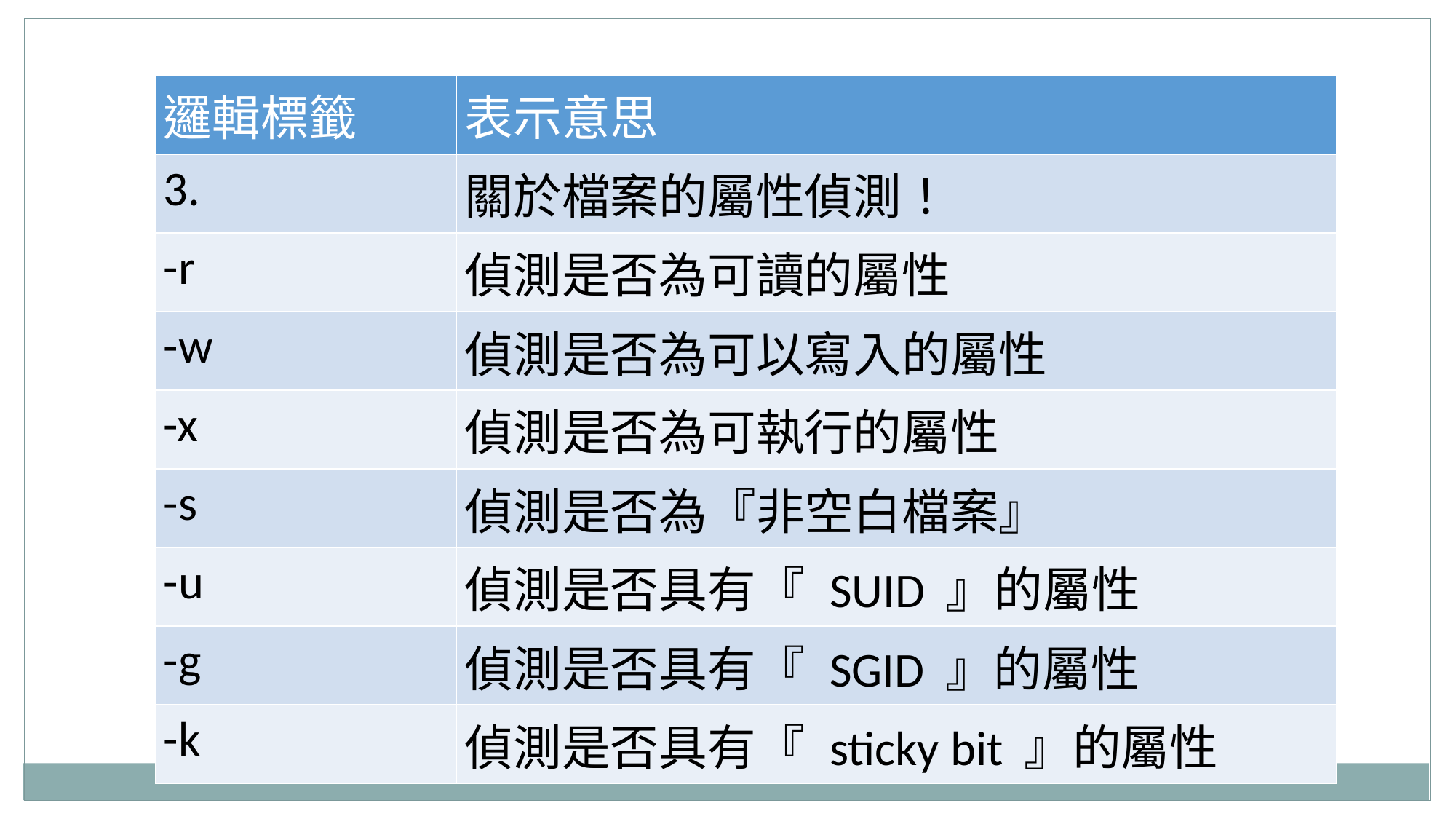

| 邏輯標籤 | 表示意思 |
| --- | --- |
| 3. | 關於檔案的屬性偵測！ |
| -r | 偵測是否為可讀的屬性 |
| -w | 偵測是否為可以寫入的屬性 |
| -x | 偵測是否為可執行的屬性 |
| -s | 偵測是否為『非空白檔案』 |
| -u | 偵測是否具有『 SUID 』的屬性 |
| -g | 偵測是否具有『 SGID 』的屬性 |
| -k | 偵測是否具有『 sticky bit 』的屬性 |